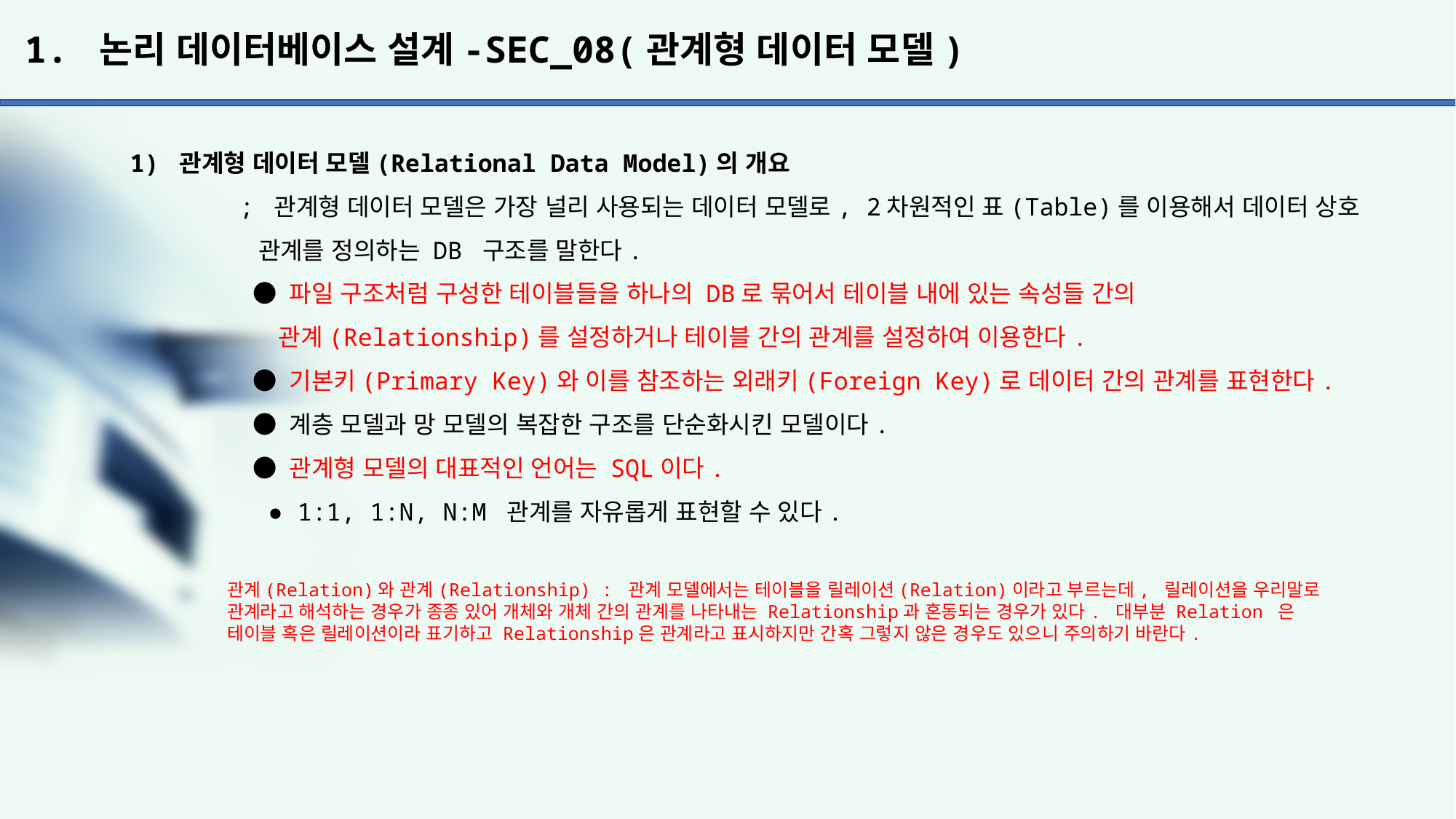

# 1. 논리 데이터베이스 설계-SEC_08(관계형 데이터 모델)
1) 관계형 데이터 모델(Relational Data Model)의 개요
	; 관계형 데이터 모델은 가장 널리 사용되는 데이터 모델로, 2차원적인 표(Table)를 이용해서 데이터 상호
	  관계를 정의하는 DB 구조를 말한다.
	  ● 파일 구조처럼 구성한 테이블들을 하나의 DB로 묶어서 테이블 내에 있는 속성들 간의
	     관계(Relationship)를 설정하거나 테이블 간의 관계를 설정하여 이용한다.
	  ● 기본키(Primary Key)와 이를 참조하는 외래키(Foreign Key)로 데이터 간의 관계를 표현한다.
	  ● 계층 모델과 망 모델의 복잡한 구조를 단순화시킨 모델이다.
	  ● 관계형 모델의 대표적인 언어는 SQL이다.
	  ● 1:1, 1:N, N:M 관계를 자유롭게 표현할 수 있다.
관계(Relation)와 관계(Relationship) : 관계 모델에서는 테이블을 릴레이션(Relation)이라고 부르는데, 릴레이션을 우리말로
관계라고 해석하는 경우가 종종 있어 개체와 개체 간의 관계를 나타내는 Relationship과 혼동되는 경우가 있다. 대부분 Relation 은 테이블 혹은 릴레이션이라 표기하고 Relationship은 관계라고 표시하지만 간혹 그렇지 않은 경우도 있으니 주의하기 바란다.